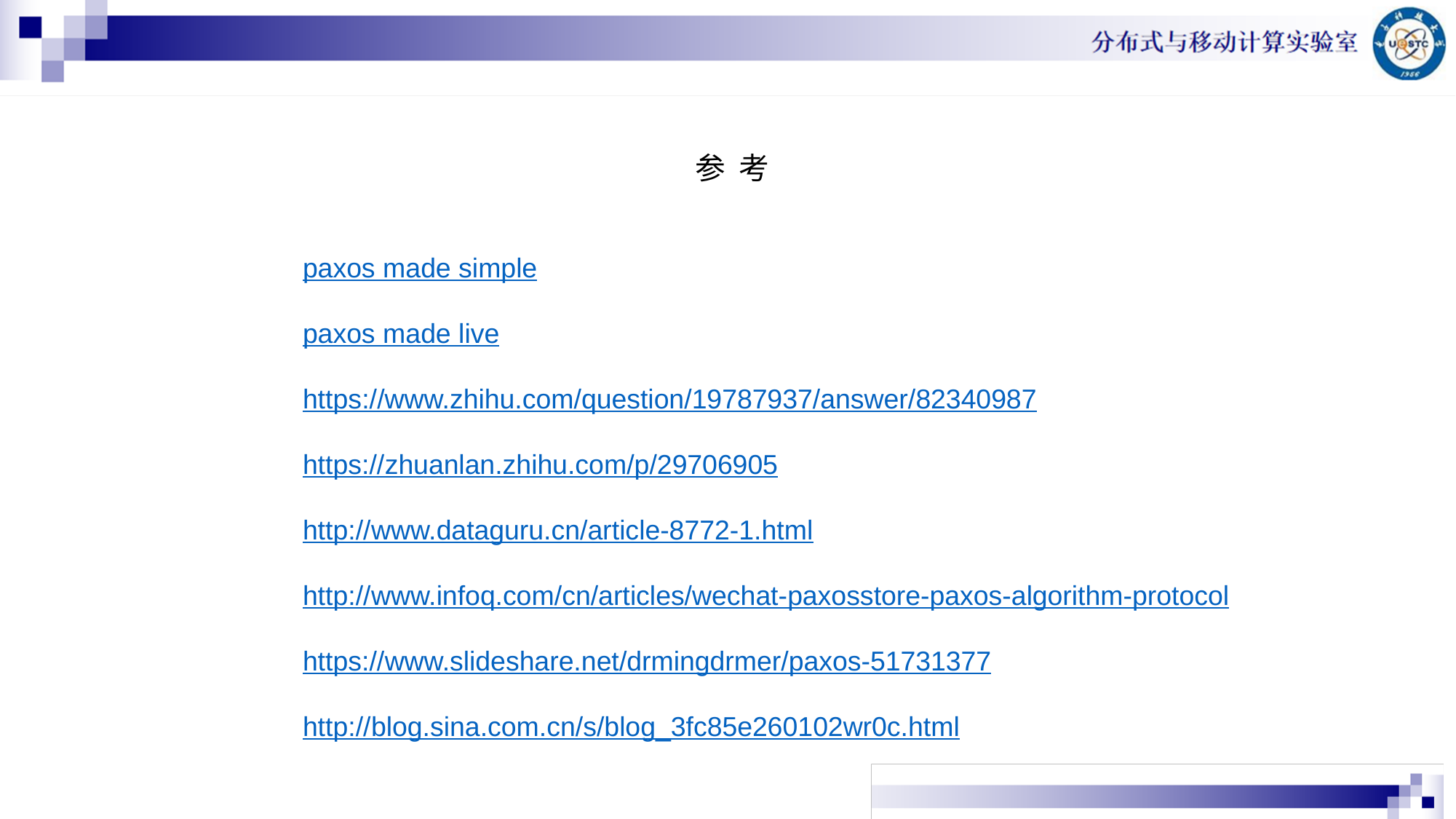

参  考
paxos made simple
paxos made live
https://www.zhihu.com/question/19787937/answer/82340987
https://zhuanlan.zhihu.com/p/29706905
http://www.dataguru.cn/article-8772-1.html
http://www.infoq.com/cn/articles/wechat-paxosstore-paxos-algorithm-protocol
https://www.slideshare.net/drmingdrmer/paxos-51731377
http://blog.sina.com.cn/s/blog_3fc85e260102wr0c.html